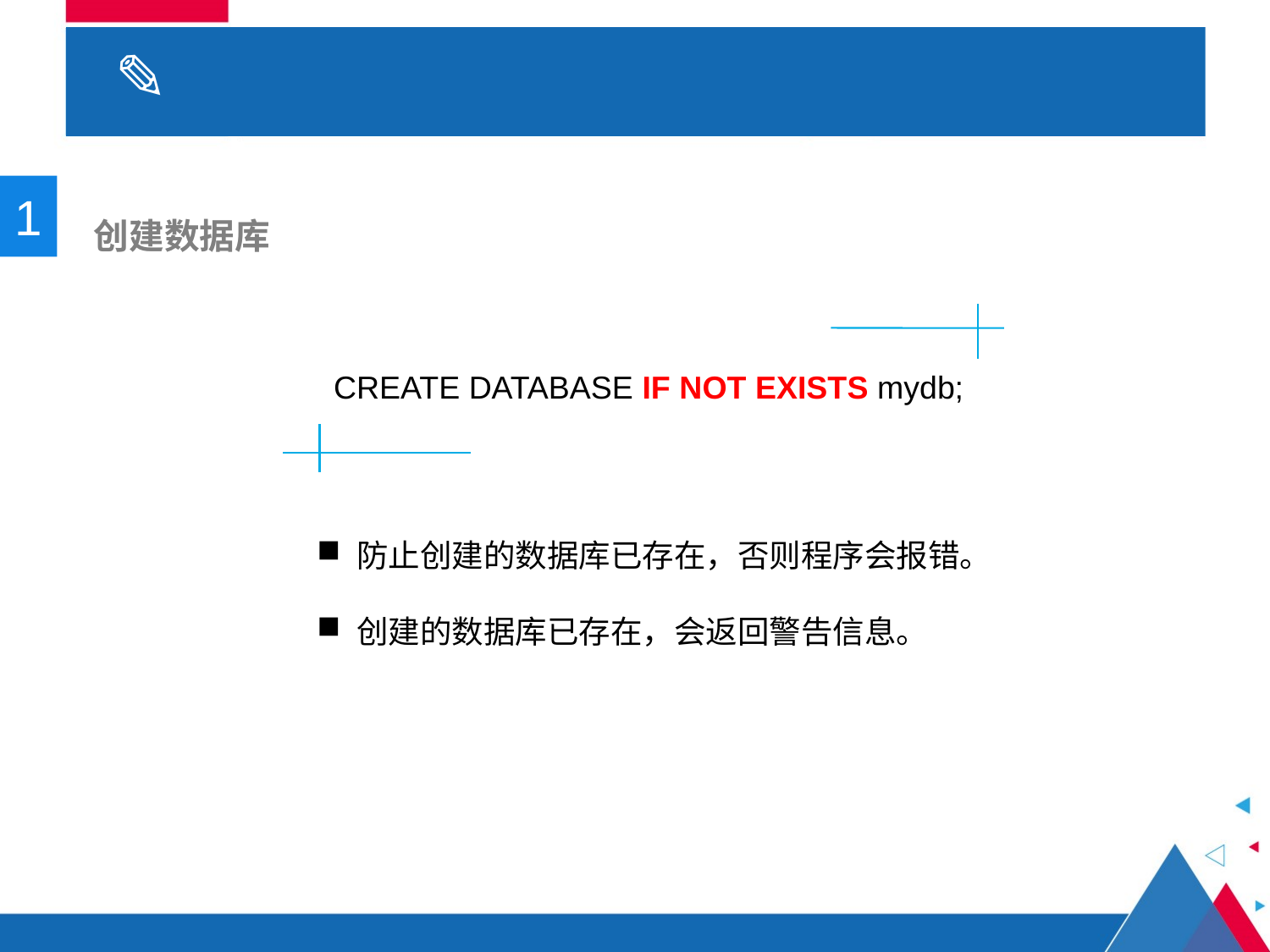

# 2.1 数据库操作

1
  创建数据库
CREATE DATABASE IF NOT EXISTS mydb;
防止创建的数据库已存在，否则程序会报错。
创建的数据库已存在，会返回警告信息。